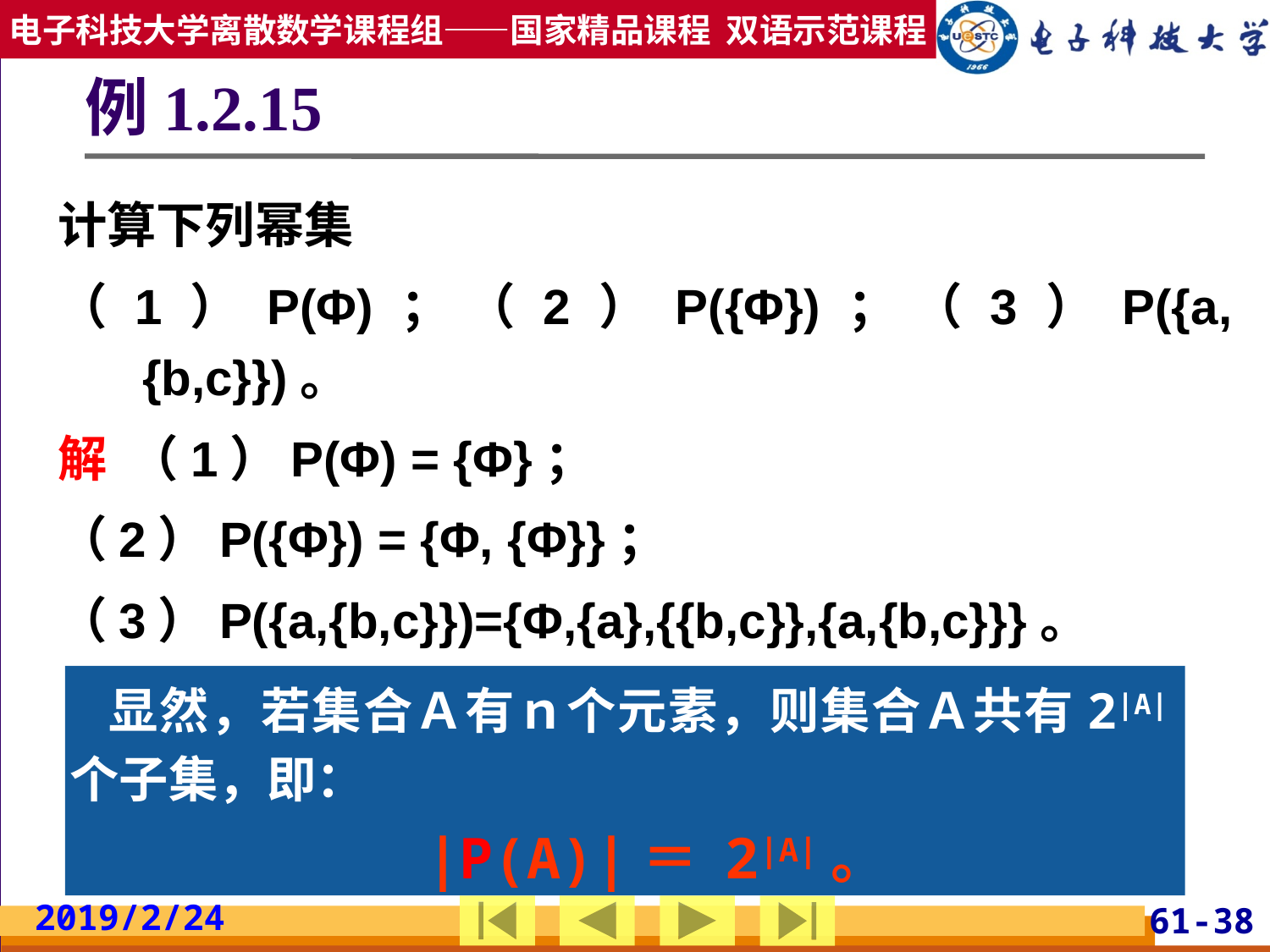

# 例1.2.15
计算下列幂集
（1）P(Φ)；（2）P({Φ})；（3）P({a,{b,c}})。
解  （1）P(Φ) = {Φ}；
（2）P({Φ}) = {Φ, {Φ}}；
（3）P({a,{b,c}})={Φ,{a},{{b,c}},{a,{b,c}}}。
  显然，若集合Ａ有ｎ个元素，则集合Ａ共有2|A|个子集，即：
|P(A)|＝ 2|A|。
2019/2/24